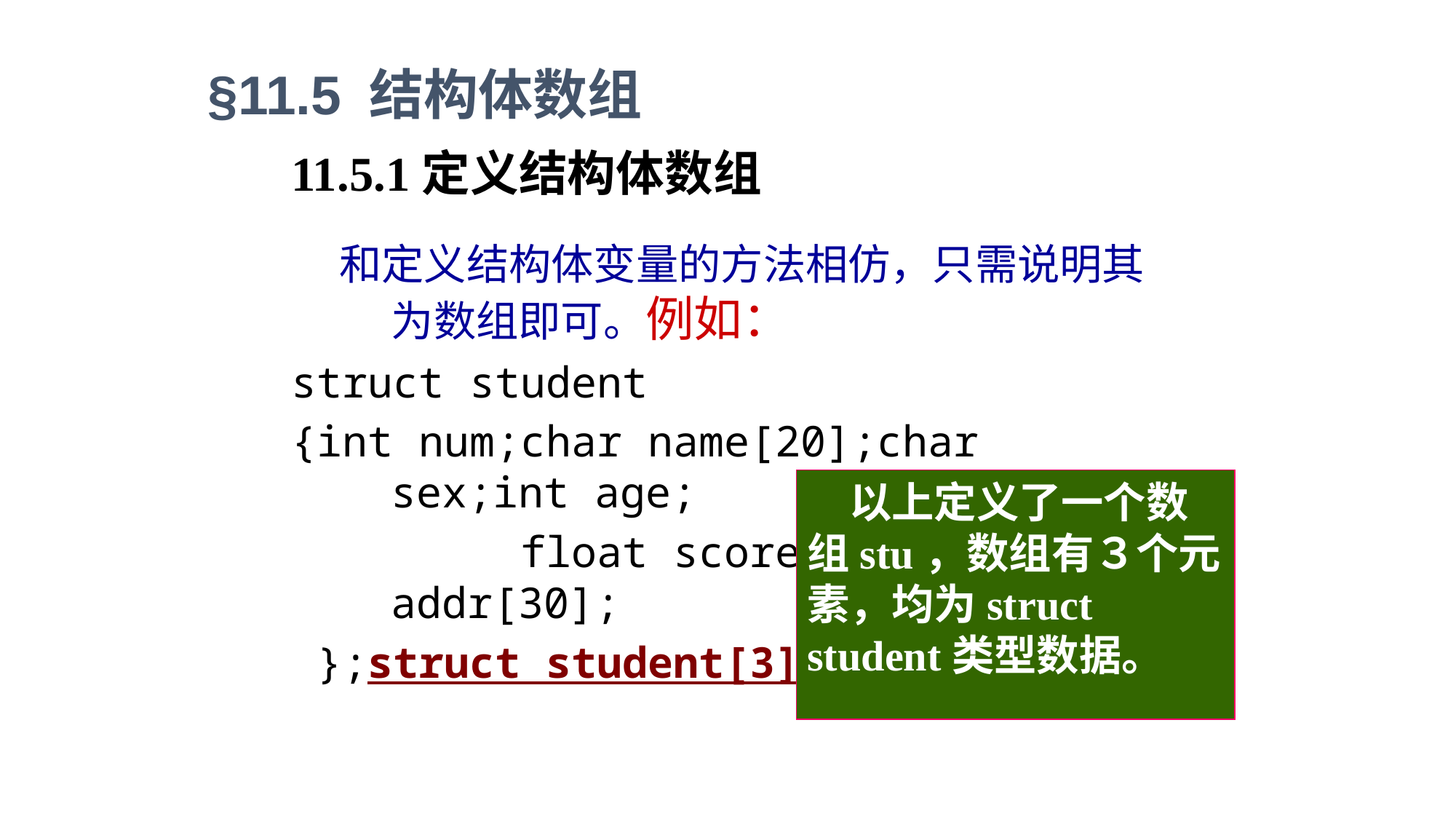

§11.5 结构体数组
11.5.1定义结构体数组
    和定义结构体变量的方法相仿，只需说明其为数组即可。例如：
struct student
{int num;char name[20];char sex;int age;
         float score;char addr[30];
 };struct student[3];

　以上定义了一个数组stu，数组有３个元素，均为struct student类型数据。